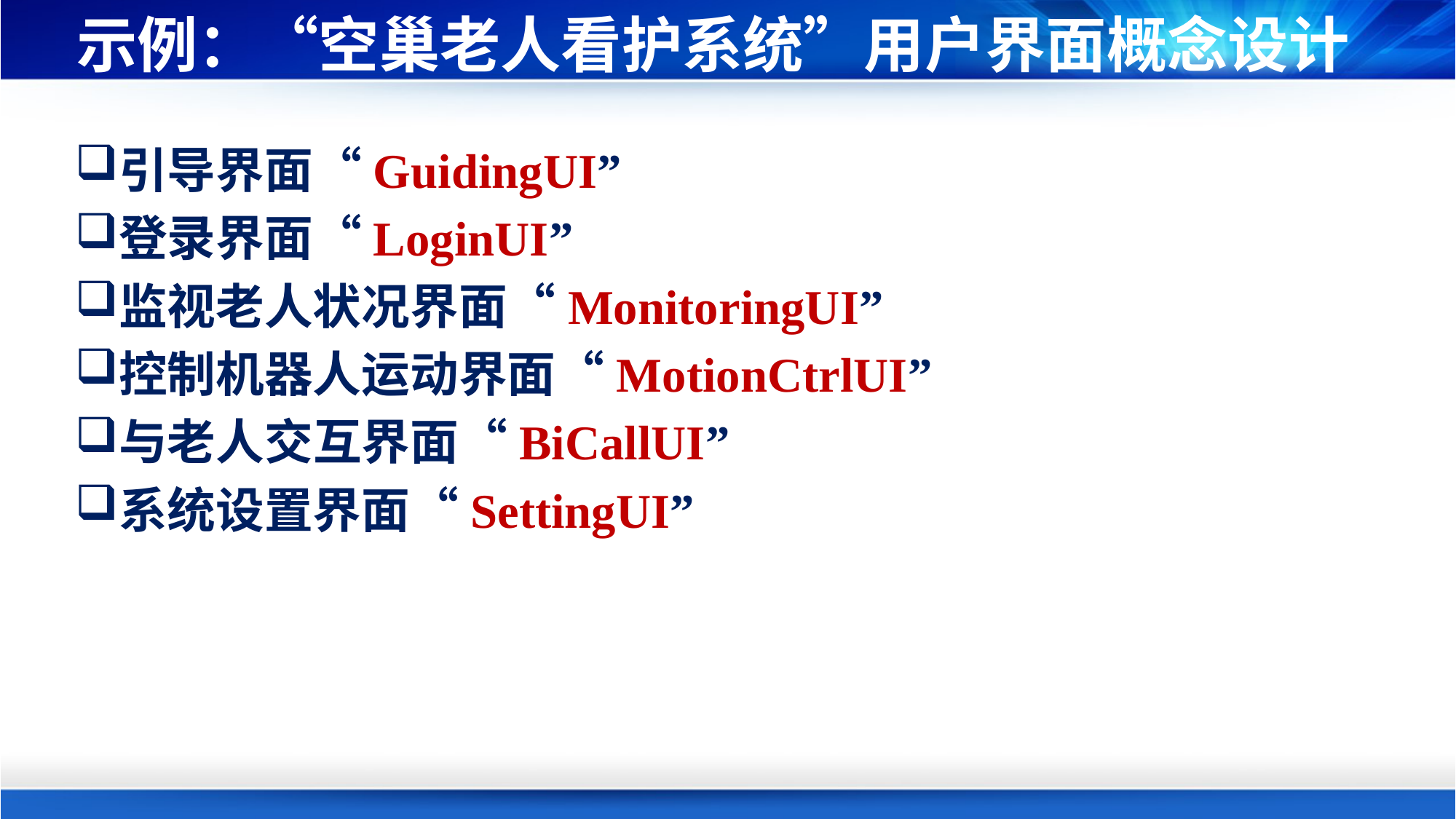

# 示例：“空巢老人看护系统”用户界面概念设计
引导界面“GuidingUI”
登录界面“LoginUI”
监视老人状况界面“MonitoringUI”
控制机器人运动界面“MotionCtrlUI”
与老人交互界面“BiCallUI”
系统设置界面“SettingUI”